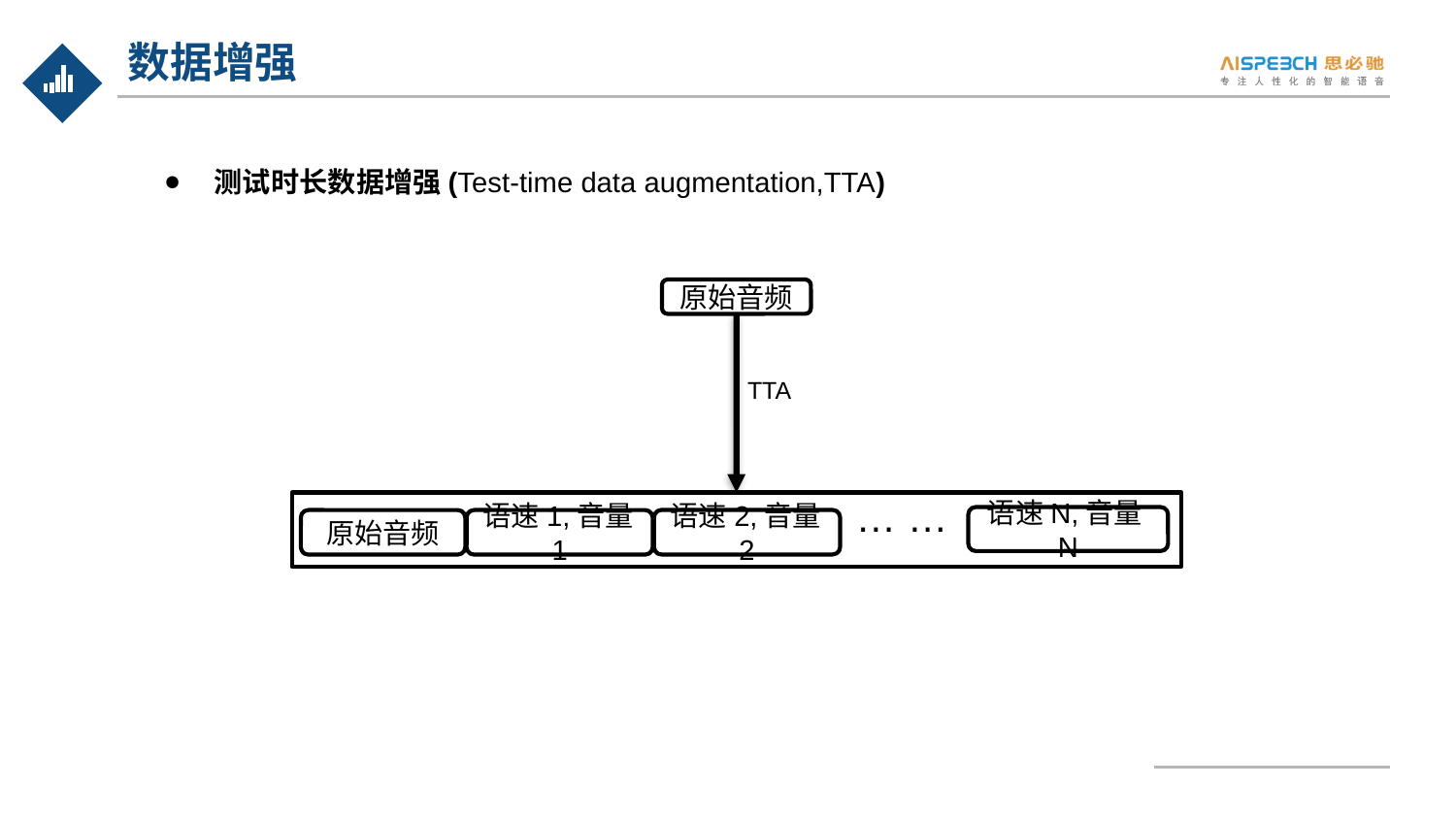

数据增强
测试时长数据增强(Test-time data augmentation,TTA)

原始音频
TTA
… …

语速N,音量N
语速2,音量2
原始音频
语速1,音量1